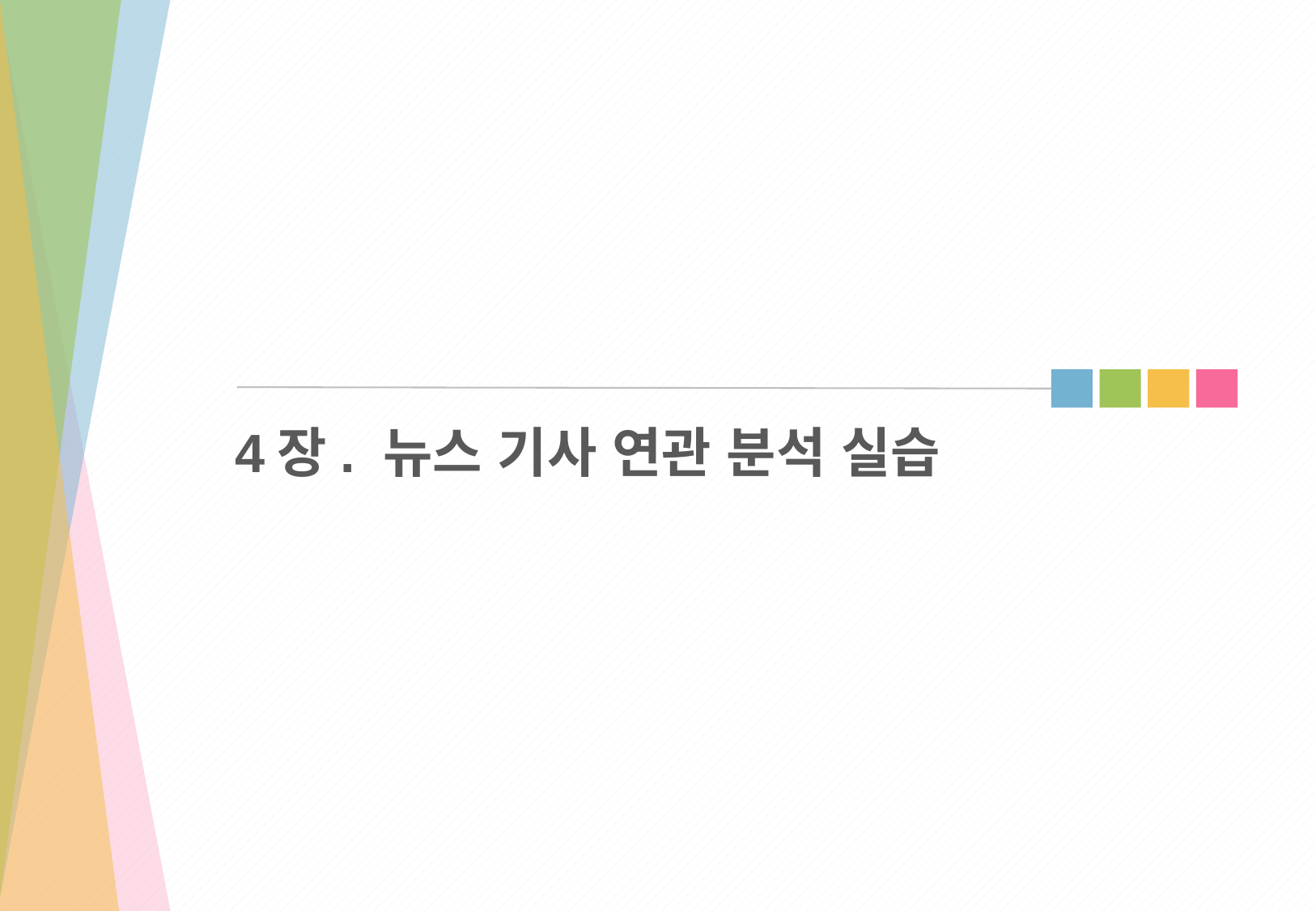

# 4장. 뉴스 기사 연관 분석 실습